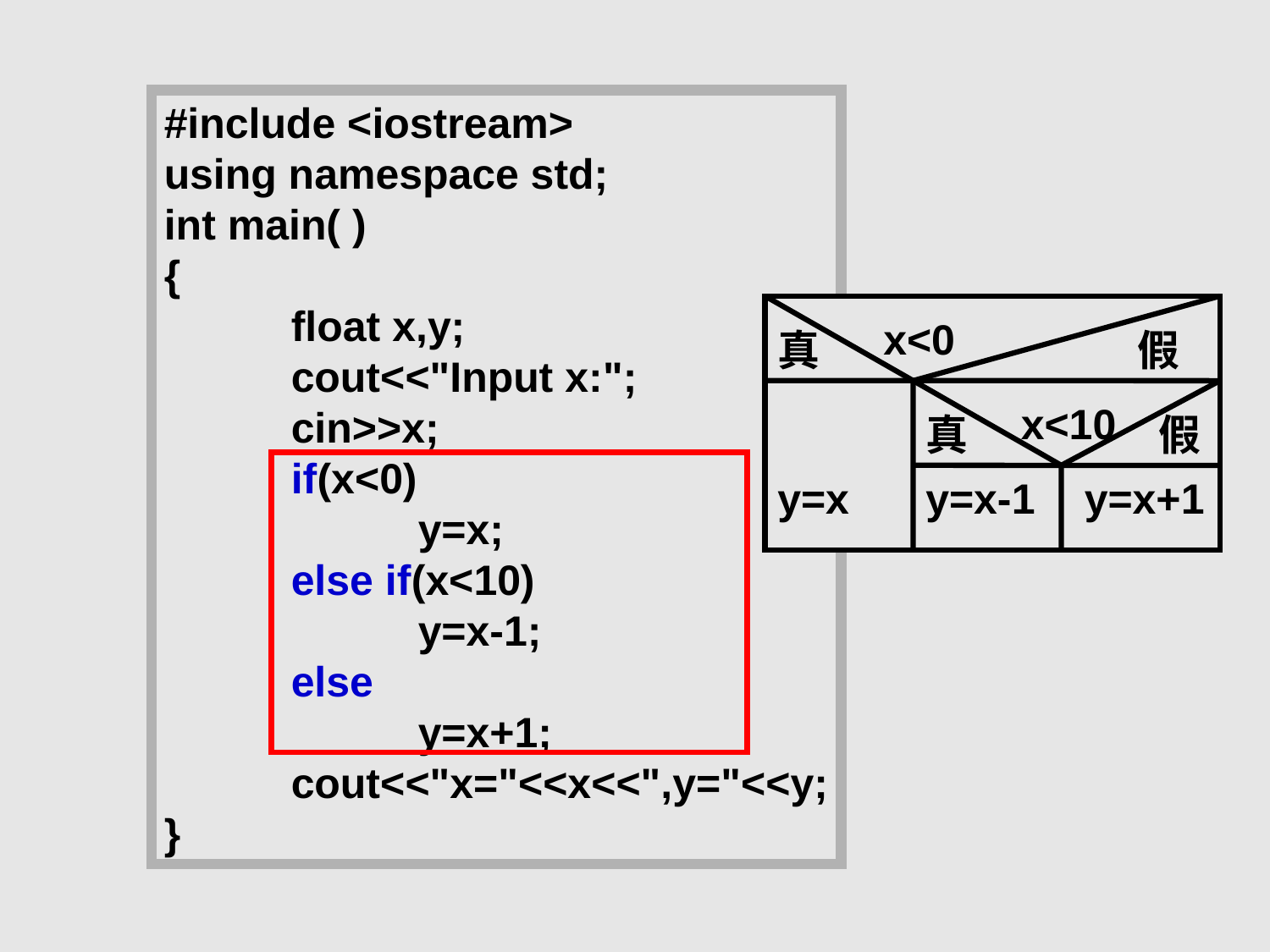

#include <iostream>
using namespace std;
int main( )
{
	float x,y;
	cout<<"Input x:";
	cin>>x;
	if(x<0)
		y=x;
	else if(x<10)
		y=x-1;
	else
		y=x+1;
	cout<<"x="<<x<<",y="<<y;
}

x<0
真
假

x<10
真
假
y=x

y=x-1

y=x+1